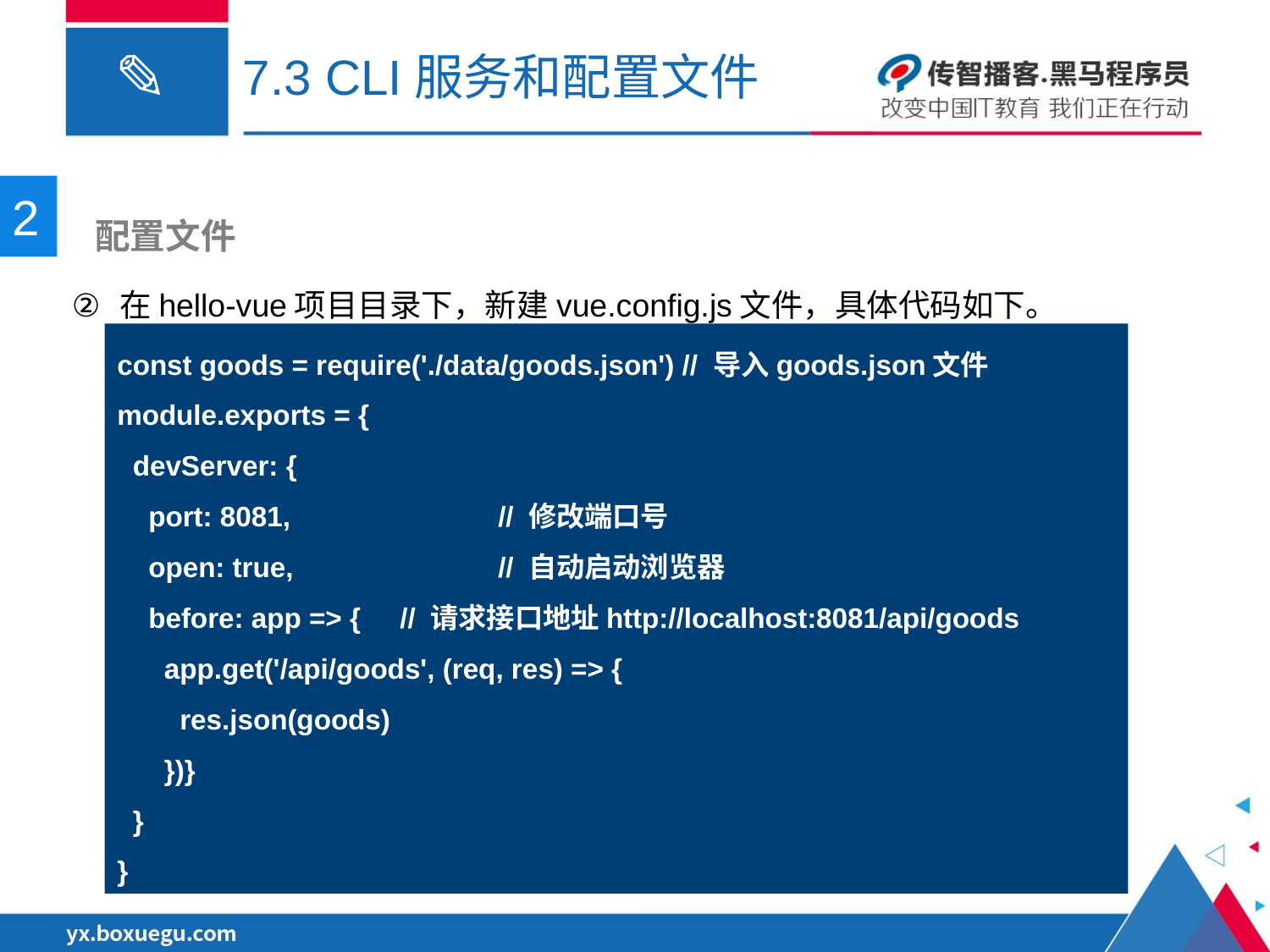

# 7.3 CLI服务和配置文件

2
  配置文件
在hello-vue项目目录下，新建vue.config.js文件，具体代码如下。
const goods = require('./data/goods.json') // 导入goods.json文件
module.exports = {
  devServer: {
    port: 8081,		// 修改端口号
    open: true,		// 自动启动浏览器
    before: app => {     // 请求接口地址http://localhost:8081/api/goods
      app.get('/api/goods', (req, res) => {
        res.json(goods)
      })}
  }
}